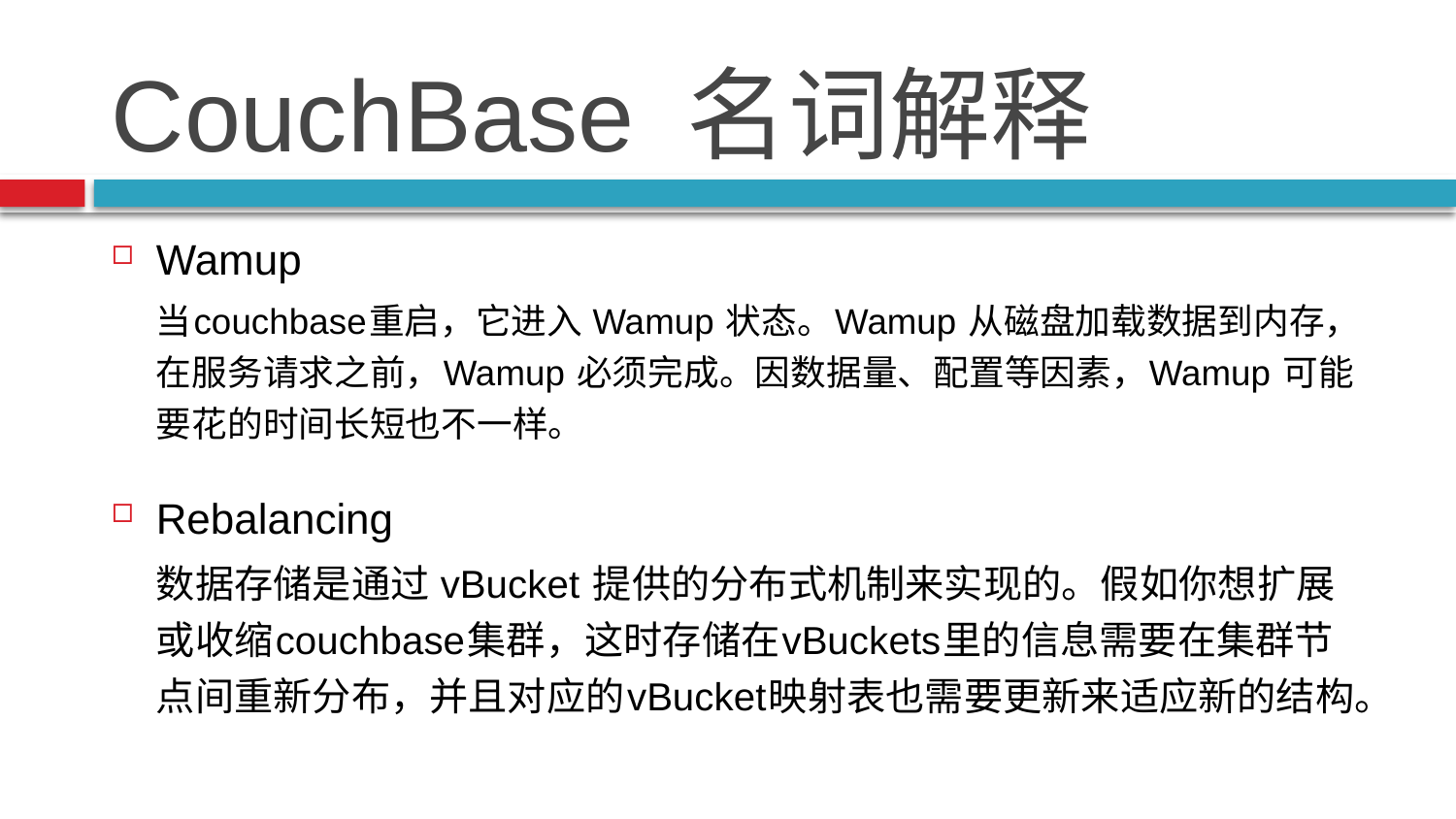

# CouchBase 名词解释
Wamup
当couchbase重启，它进入 Wamup 状态。Wamup 从磁盘加载数据到内存，在服务请求之前，Wamup 必须完成。因数据量、配置等因素，Wamup 可能要花的时间长短也不一样。
Rebalancing
数据存储是通过 vBucket 提供的分布式机制来实现的。假如你想扩展或收缩couchbase集群，这时存储在vBuckets里的信息需要在集群节点间重新分布，并且对应的vBucket映射表也需要更新来适应新的结构。